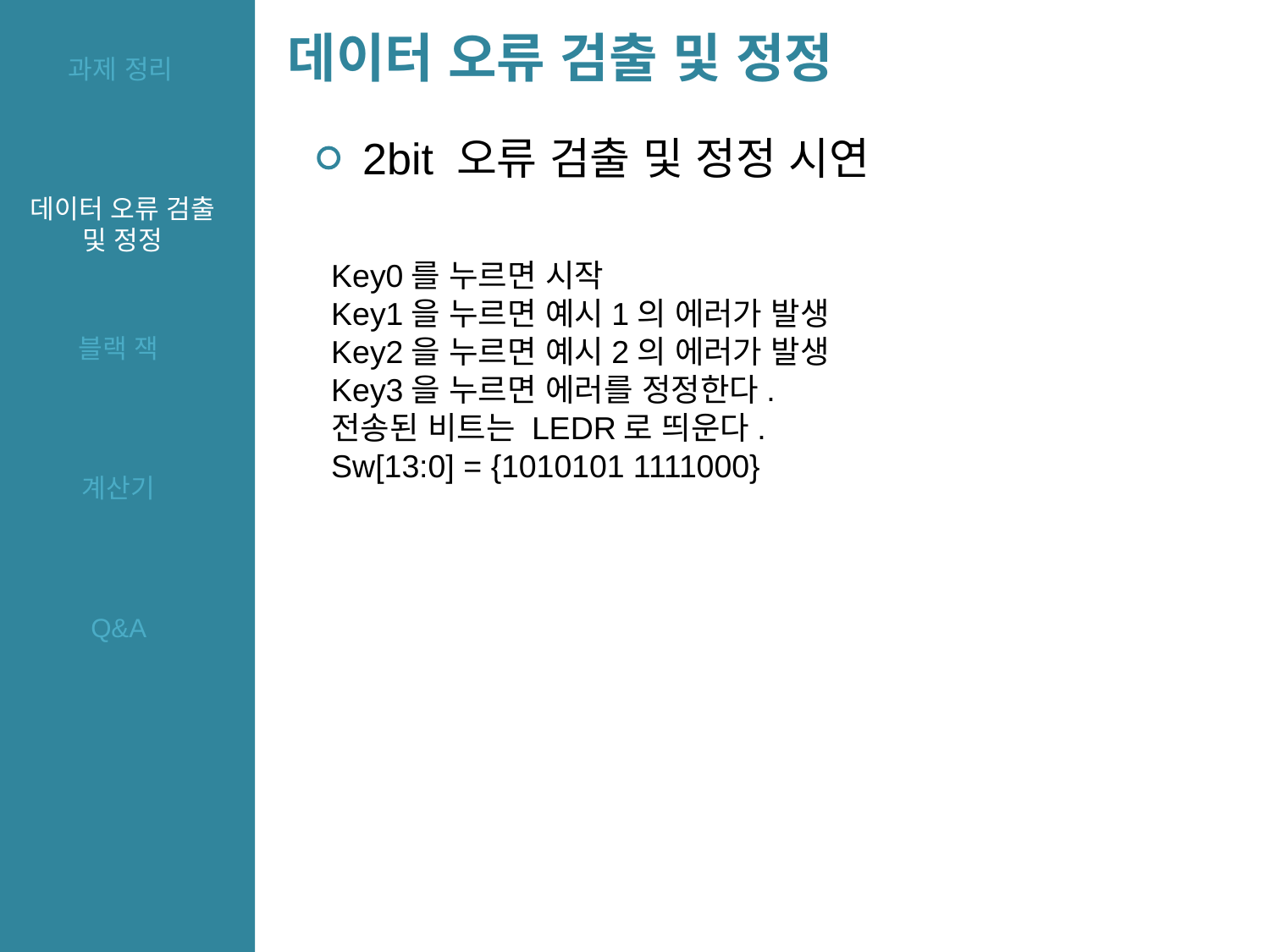

데이터 오류 검출 및 정정
과제 정리
2bit 오류 검출 및 정정 시연

데이터 오류 검출 및 정정
Key0를 누르면 시작
Key1을 누르면 예시1의 에러가 발생
Key2을 누르면 예시2의 에러가 발생
Key3을 누르면 에러를 정정한다.
전송된 비트는 LEDR로 띄운다.
Sw[13:0] = {1010101 1111000}
블랙 잭
계산기
Q&A